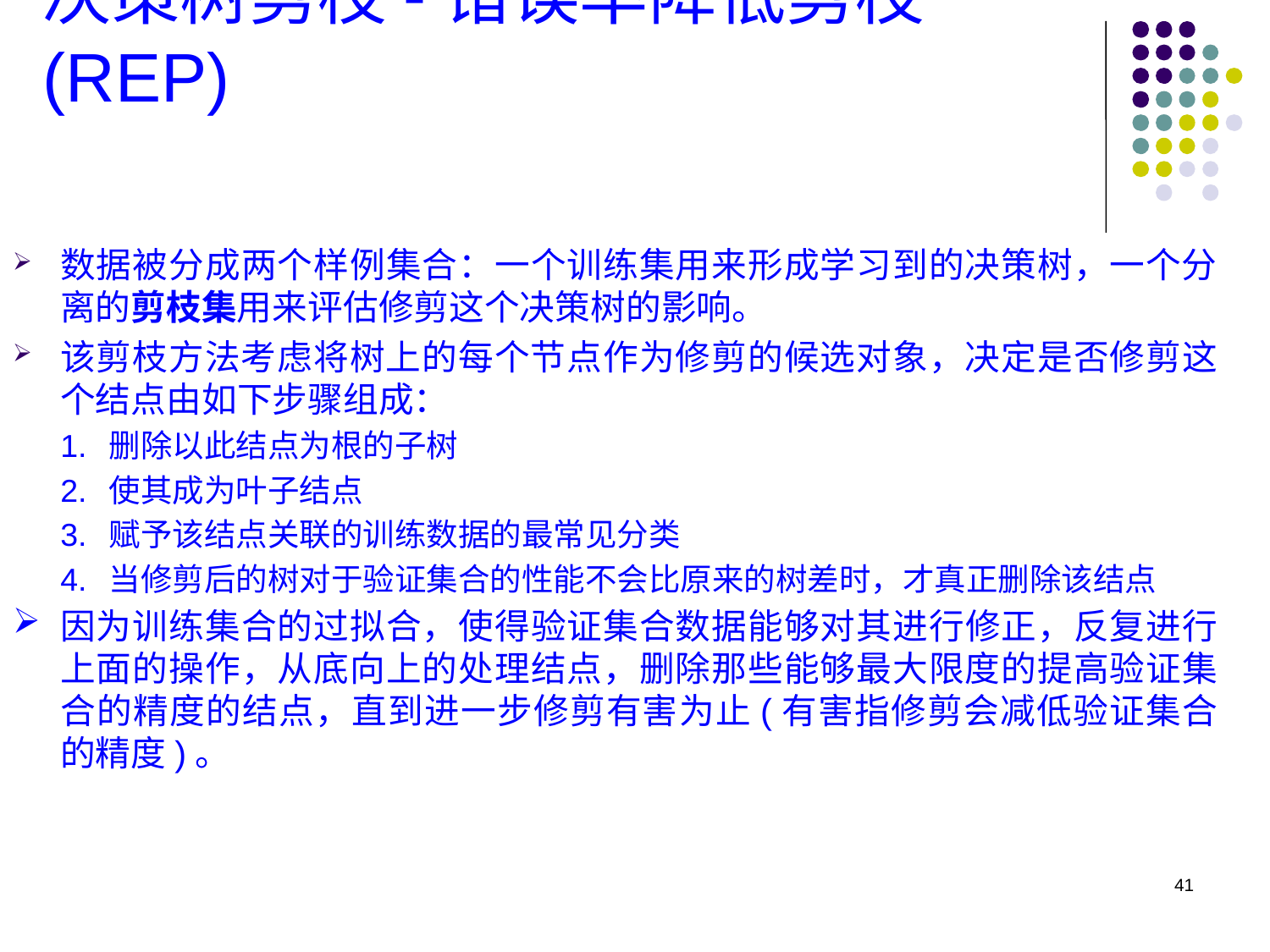

# 决策树剪枝-错误率降低剪枝(REP)
数据被分成两个样例集合：一个训练集用来形成学习到的决策树，一个分离的剪枝集用来评估修剪这个决策树的影响。
该剪枝方法考虑将树上的每个节点作为修剪的候选对象，决定是否修剪这个结点由如下步骤组成：
删除以此结点为根的子树
使其成为叶子结点
赋予该结点关联的训练数据的最常见分类
当修剪后的树对于验证集合的性能不会比原来的树差时，才真正删除该结点
因为训练集合的过拟合，使得验证集合数据能够对其进行修正，反复进行上面的操作，从底向上的处理结点，删除那些能够最大限度的提高验证集合的精度的结点，直到进一步修剪有害为止(有害指修剪会减低验证集合的精度)。
41